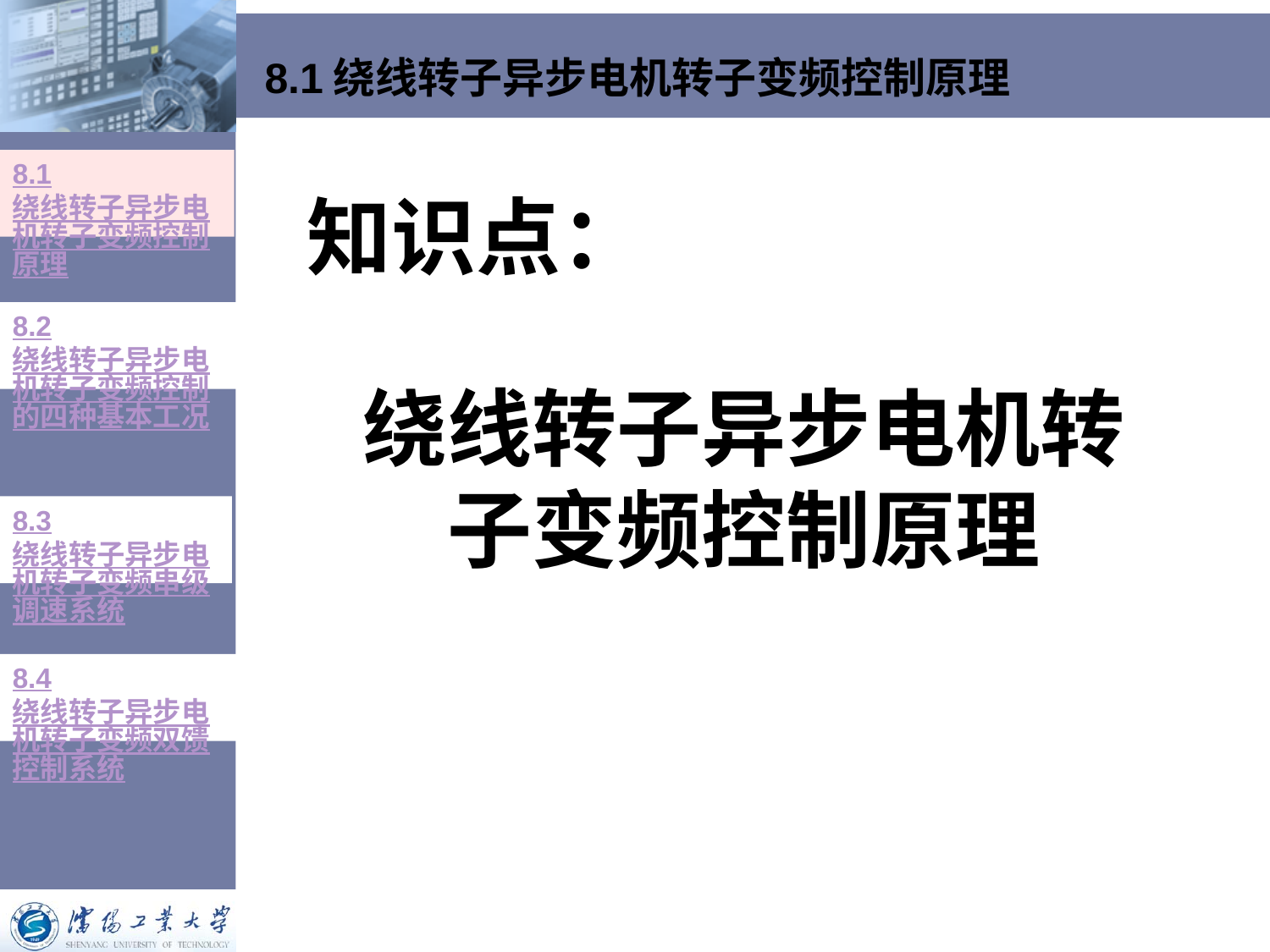

# 8.1绕线转子异步电机转子变频控制原理
8.1绕线转子异步电机转子变频控制原理
知识点：
8.2绕线转子异步电机转子变频控制的四种基本工况
绕线转子异步电机转子变频控制原理
8.3绕线转子异步电机转子变频串级调速系统
8.4绕线转子异步电机转子变频双馈控制系统